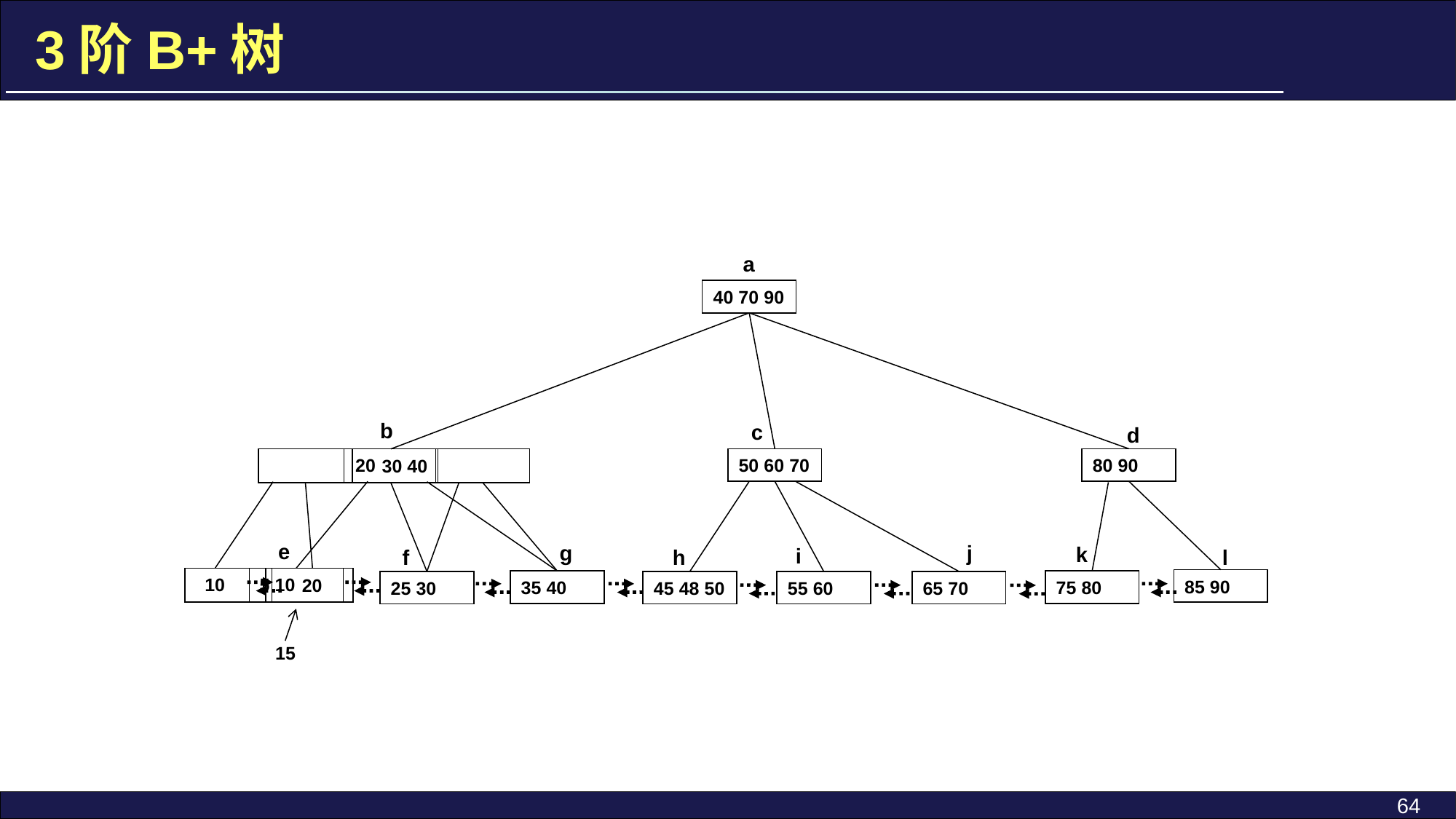

3阶B+树
a
40 70 90
b
c
d

50 60 70
80 90

20
30 40
e
g
j
k
i
f
h
l
10

5 10
20
85 90
35 40
75 80
25 30
45 48 50
55 60
65 70

15
64